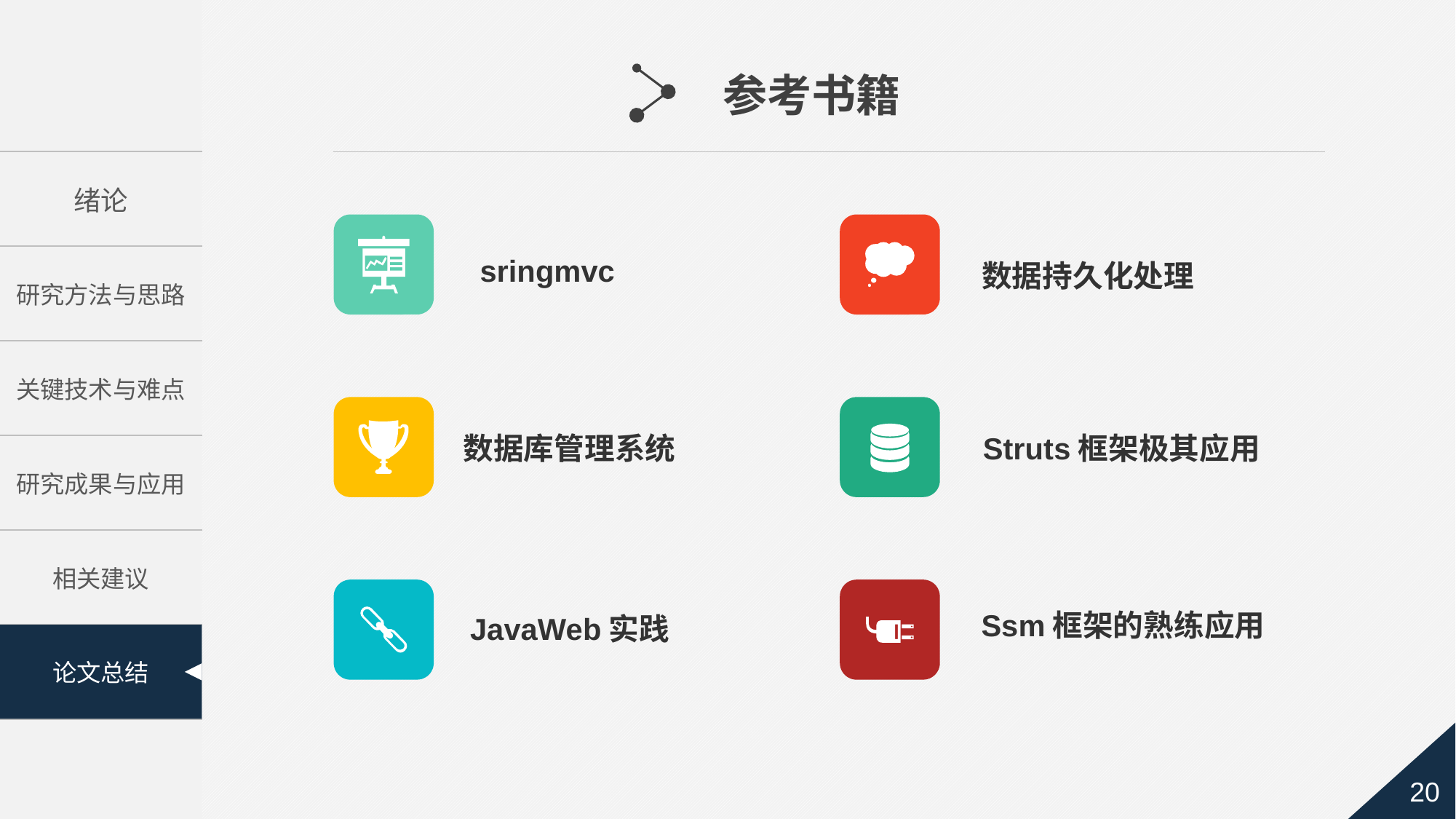

参考书籍

sringmvc
数据持久化处理

数据库管理系统
Struts框架极其应用

Ssm框架的熟练应用
JavaWeb实践